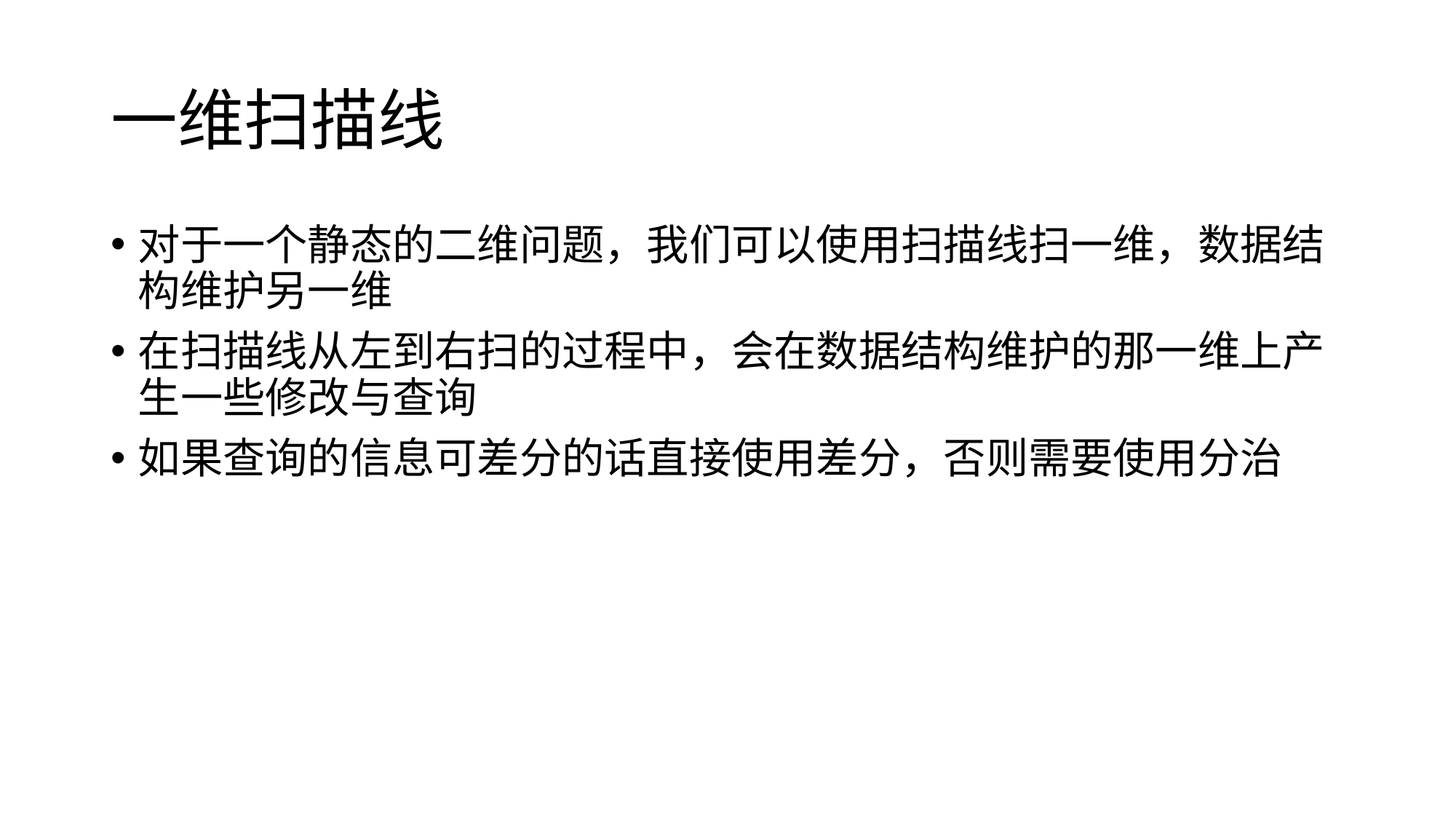

# 一维扫描线
对于一个静态的二维问题，我们可以使用扫描线扫一维，数据结构维护另一维
在扫描线从左到右扫的过程中，会在数据结构维护的那一维上产生一些修改与查询
如果查询的信息可差分的话直接使用差分，否则需要使用分治